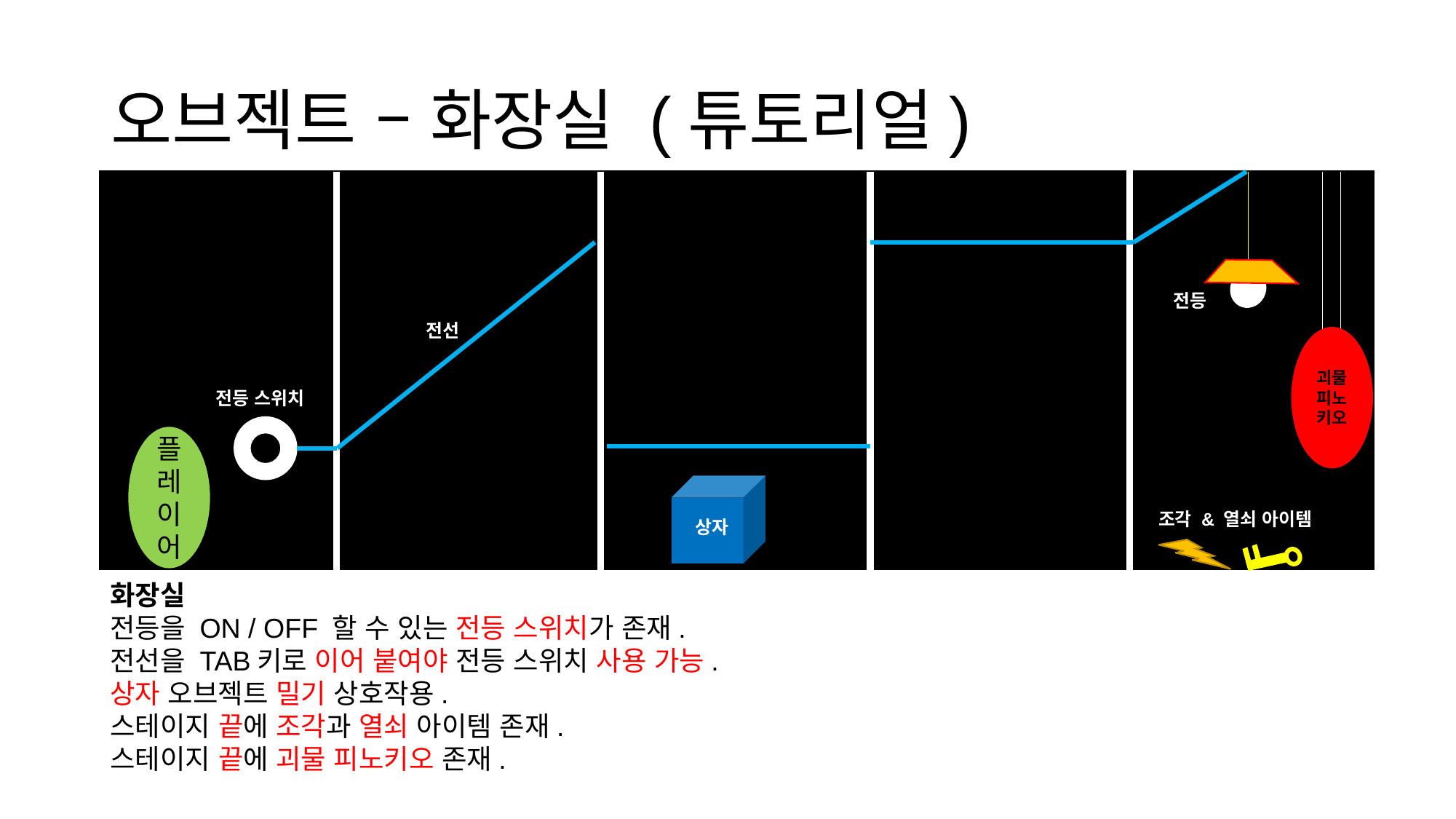

# 오브젝트 – 화장실 (튜토리얼)

전등
전선
괴물 피노키오
전등 스위치
1층 계단

플레이어
탈출구

조각 & 열쇠 아이템
상자

화장실
전등을 ON / OFF 할 수 있는 전등 스위치가 존재.
전선을 TAB키로 이어 붙여야 전등 스위치 사용 가능.
상자 오브젝트 밀기 상호작용.
스테이지 끝에 조각과 열쇠 아이템 존재.
스테이지 끝에 괴물 피노키오 존재.